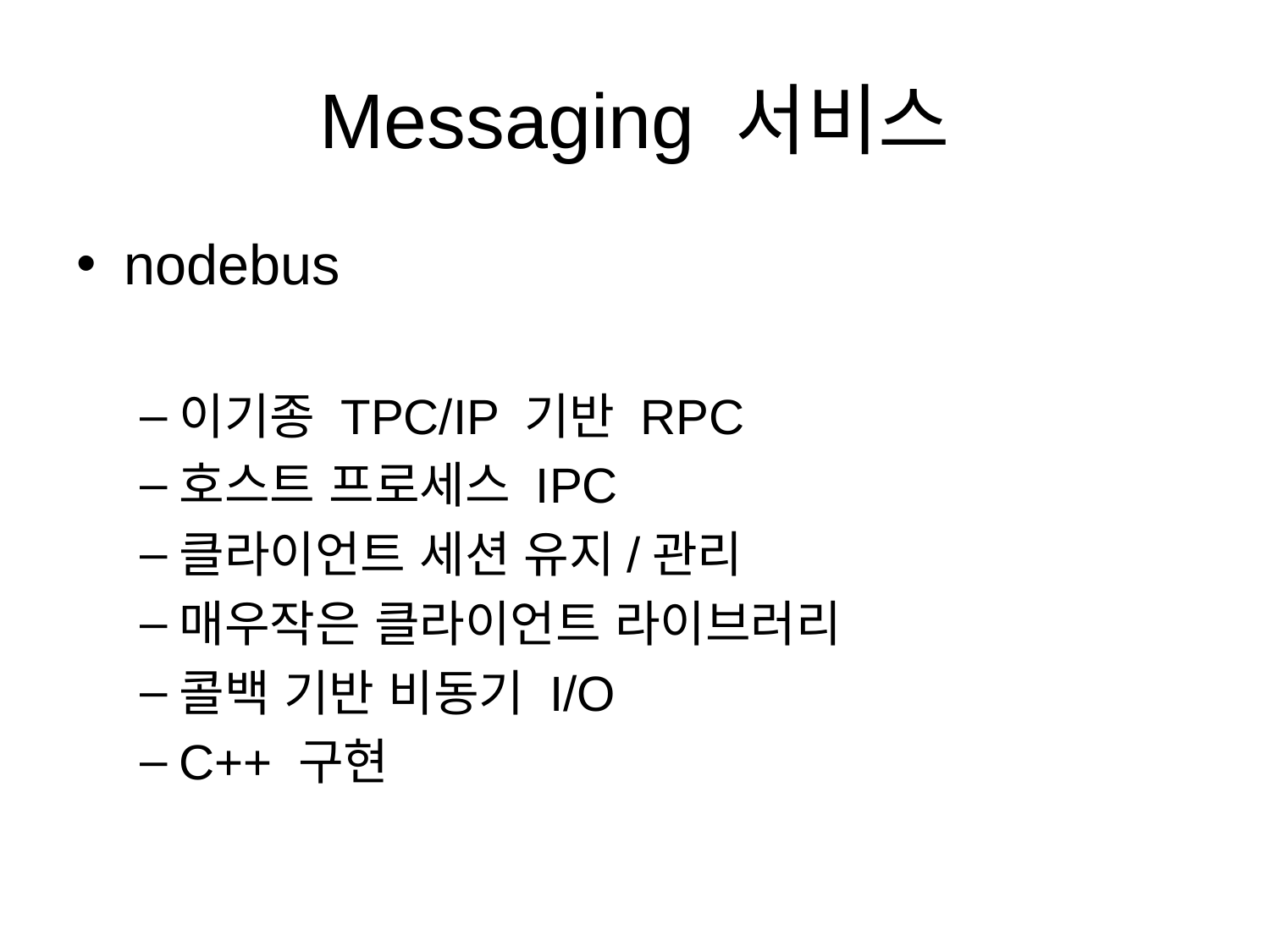

# Messaging 서비스
nodebus

이기종 TPC/IP 기반 RPC
호스트 프로세스 IPC
클라이언트 세션 유지/관리
매우작은 클라이언트 라이브러리
콜백 기반 비동기 I/O
C++ 구현